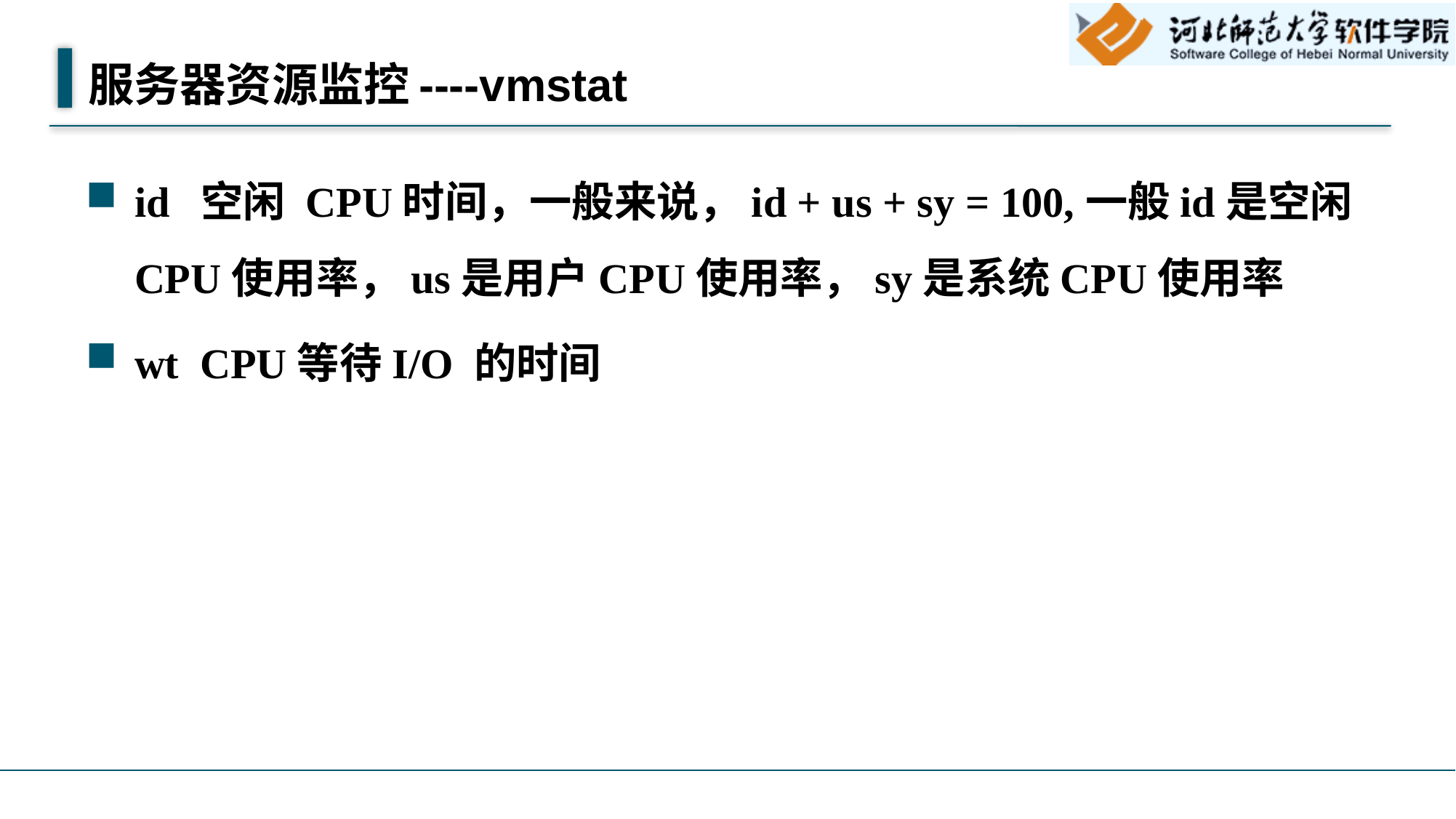

# 服务器资源监控----vmstat
id  空闲 CPU时间，一般来说，id + us + sy = 100,一般id是空闲CPU使用率，us是用户CPU使用率，sy是系统CPU使用率
wt  CPU等待I/O 的时间